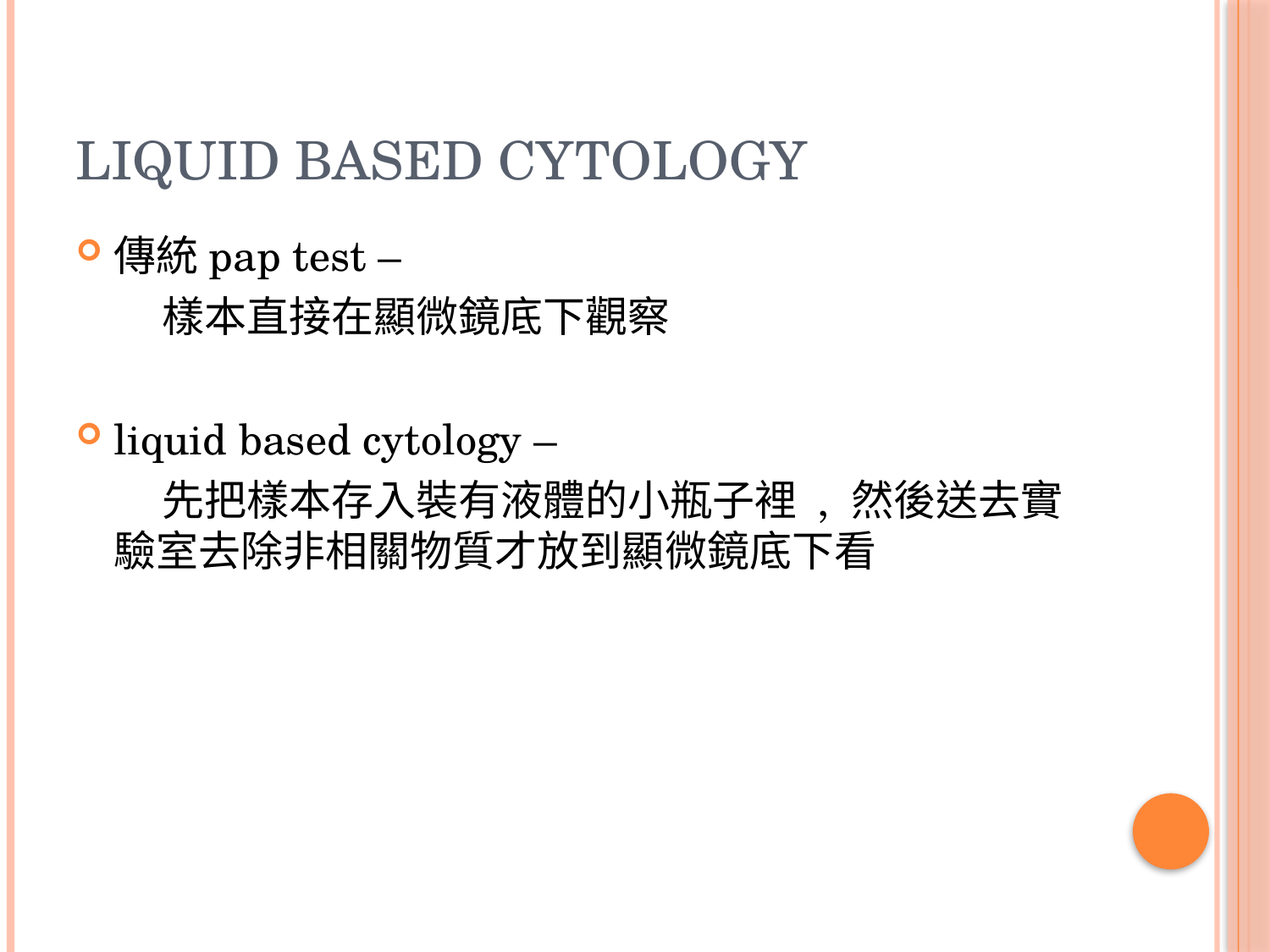

# Liquid based cytology
傳統pap test –
        樣本直接在顯微鏡底下觀察

liquid based cytology –
        先把樣本存入裝有液體的小瓶子裡 , 然後送去實驗室去除非相關物質才放到顯微鏡底下看